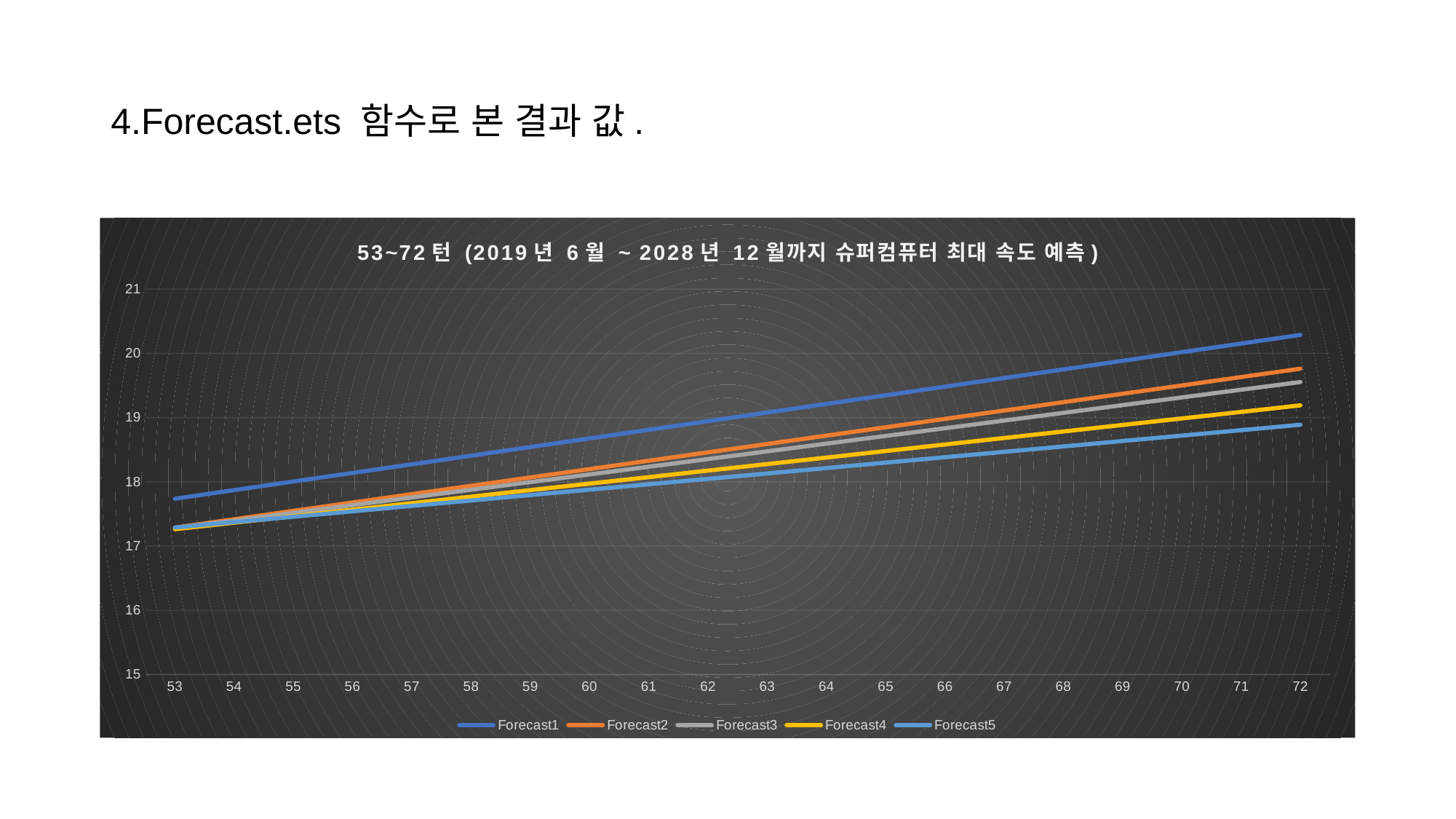

# 4.Forecast.ets 함수로 본 결과 값.

### Chart: 53~72턴 (2019년 6월 ~ 2028년 12월까지 슈퍼컴퓨터 최대 속도 예측)

| Category | Forecast1 | Forecast2 | Forecast3 | Forecast4 | Forecast5 |
|---|---|---|---|---|---|
| 53 | 17.736195021116156 | 17.287089311429018 | 17.276691483719652 | 17.261514078922627 | 17.28796622780448 |
| 54 | 17.87047504733321 | 17.417326721788022 | 17.396531066369292 | 17.36302538814437 | 17.372195334989016 |
| 55 | 18.004755073550257 | 17.547564132147027 | 17.51637064901893 | 17.464536697366107 | 17.456424442173557 |
| 56 | 18.13903509976731 | 17.677801542506028 | 17.636210231668567 | 17.566048006587845 | 17.540653549358098 |
| 57 | 18.273315125984357 | 17.808038952865033 | 17.756049814318207 | 17.667559315809584 | 17.62488265654264 |
| 58 | 18.407595152201406 | 17.938276363224038 | 17.875889396967846 | 17.769070625031326 | 17.70911176372718 |
| 59 | 18.541875178418458 | 18.068513773583042 | 17.995728979617486 | 17.870581934253064 | 17.793340870911717 |
| 60 | 18.676155204635506 | 18.198751183942047 | 18.115568562267125 | 17.972093243474802 | 17.877569978096258 |
| 61 | 18.810435230852555 | 18.32898859430105 | 18.235408144916764 | 18.073604552696544 | 17.9617990852808 |
| 62 | 18.944715257069607 | 18.459226004660056 | 18.3552477275664 | 18.175115861918282 | 18.046028192465336 |
| 63 | 19.078995283286655 | 18.589463415019058 | 18.47508731021604 | 18.27662717114002 | 18.130257299649877 |
| 64 | 19.213275309503707 | 18.719700825378062 | 18.59492689286568 | 18.378138480361763 | 18.214486406834418 |
| 65 | 19.347555335720756 | 18.849938235737067 | 18.71476647551532 | 18.4796497895835 | 18.29871551401896 |
| 66 | 19.481835361937804 | 18.98017564609607 | 18.834606058164958 | 18.58116109880524 | 18.3829446212035 |
| 67 | 19.616115388154856 | 19.110413056455076 | 18.954445640814598 | 18.682672408026978 | 18.467173728388037 |
| 68 | 19.750395414371905 | 19.24065046681408 | 19.074285223464233 | 18.78418371724872 | 18.551402835572578 |
| 69 | 19.884675440588957 | 19.370887877173086 | 19.194124806113873 | 18.885695026470458 | 18.63563194275712 |
| 70 | 20.018955466806005 | 19.50112528753209 | 19.313964388763512 | 18.987206335692196 | 18.719861049941656 |
| 71 | 20.153235493023054 | 19.631362697891092 | 19.433803971413152 | 19.088717644913935 | 18.804090157126197 |
| 72 | 20.287515519240106 | 19.761600108250096 | 19.55364355406279 | 19.190228954135677 | 18.888319264310738 |